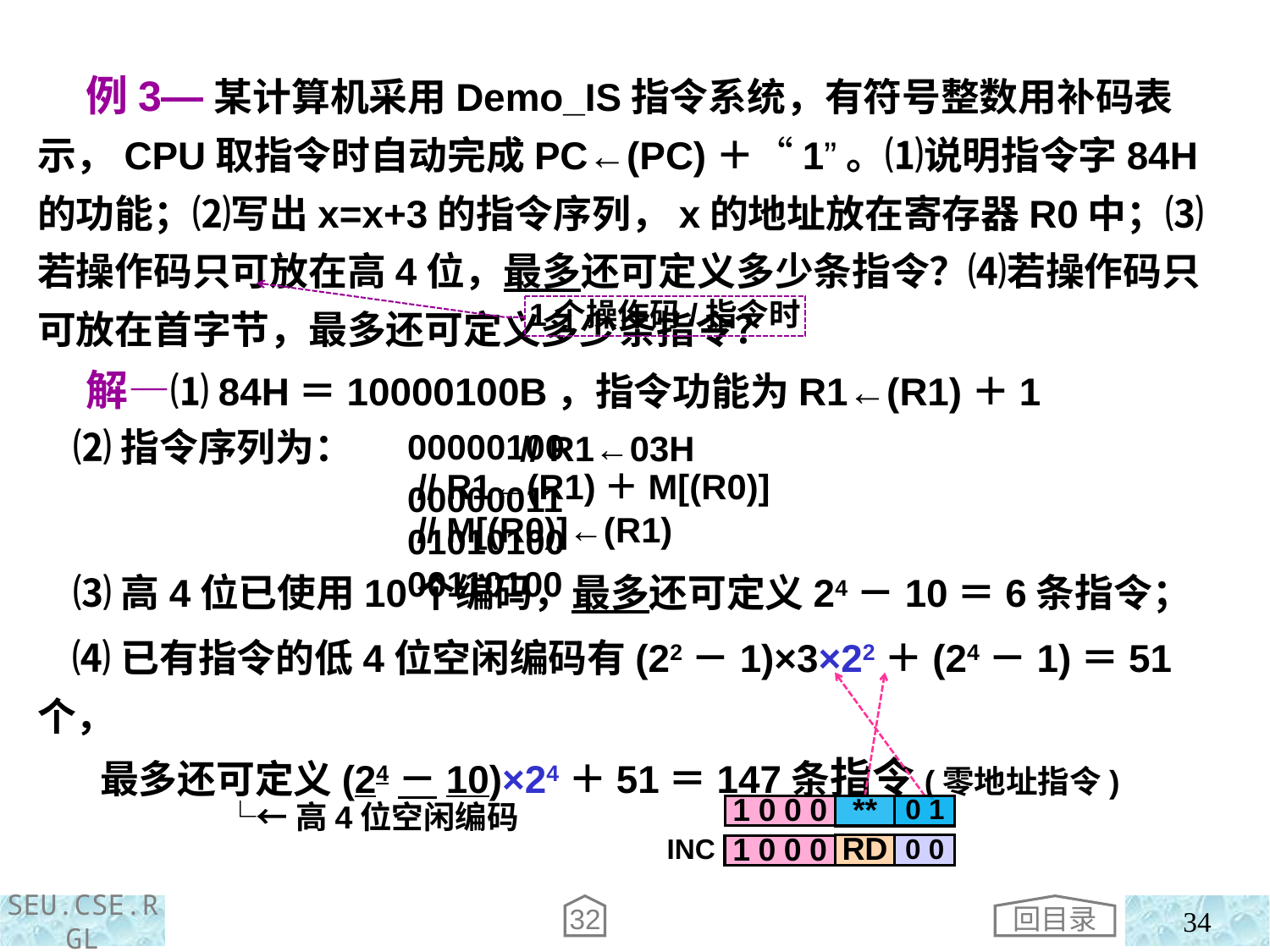

例3—某计算机采用Demo_IS指令系统，有符号整数用补码表示，CPU取指令时自动完成PC←(PC)＋“1”。⑴说明指令字84H的功能；⑵写出x=x+3的指令序列，x的地址放在寄存器R0中；⑶若操作码只可放在高4位，最多还可定义多少条指令？⑷若操作码只可放在首字节，最多还可定义多少条指令？
1个操作码/指令时
    解—⑴84H＝10000100B，指令功能为R1←(R1)＋1
    ⑵指令序列为：                   // R1←03H
                                       // R1←(R1)＋M[(R0)]
                                       // M[(R0)]←(R1)
00000100 00000011
01010100
00110100
    ⑶高4位已使用10个编码，最多还可定义24－10＝6条指令；
    ⑷已有指令的低4位空闲编码有(22－1)×3×22＋(24－1)＝51个，
      最多还可定义(24－10)×24＋51＝147条指令(零地址指令)
                          └←高4位空闲编码
**
0 1
1 0 0 0
RD
0 0
INC
1 0 0 0
回目录
32
34